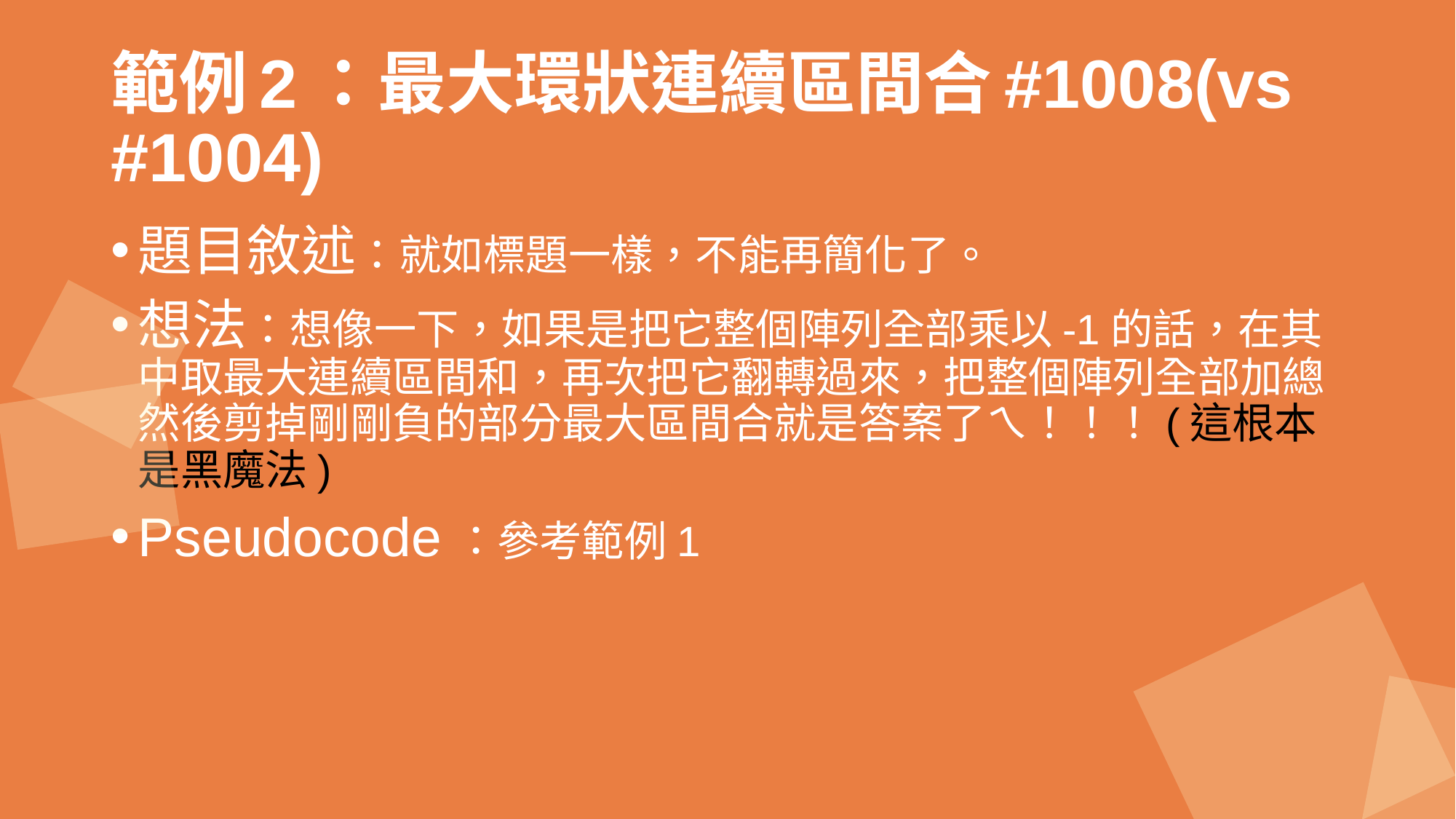

# 範例2：最大環狀連續區間合#1008(vs #1004)
題目敘述：就如標題一樣，不能再簡化了。
想法：想像一下，如果是把它整個陣列全部乘以-1的話，在其中取最大連續區間和，再次把它翻轉過來，把整個陣列全部加總然後剪掉剛剛負的部分最大區間合就是答案了ㄟ！！！(這根本是黑魔法)
Pseudocode：參考範例1